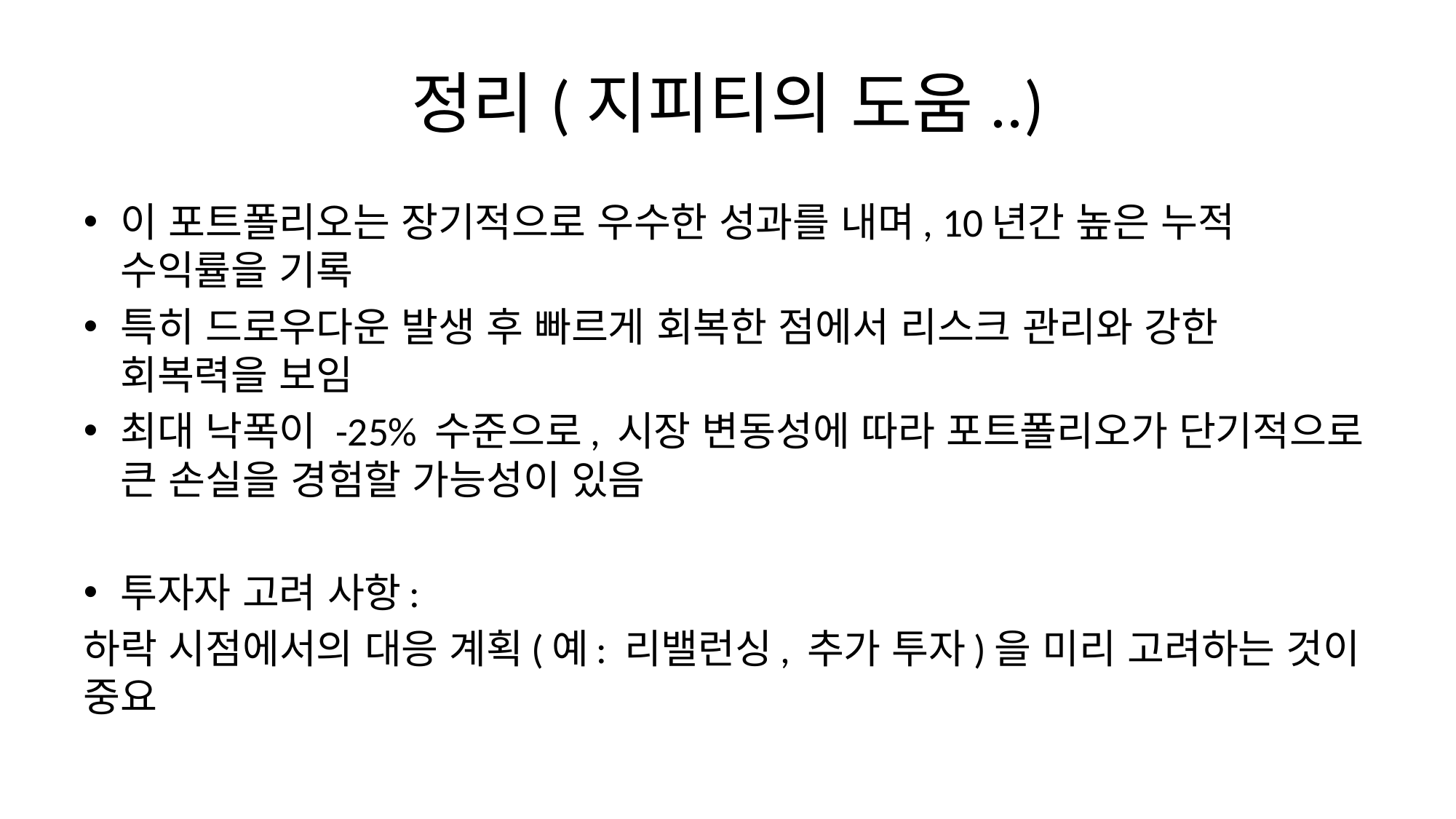

# 정리(지피티의 도움..)
이 포트폴리오는 장기적으로 우수한 성과를 내며, 10년간 높은 누적 수익률을 기록
특히 드로우다운 발생 후 빠르게 회복한 점에서 리스크 관리와 강한 회복력을 보임
최대 낙폭이 -25% 수준으로, 시장 변동성에 따라 포트폴리오가 단기적으로 큰 손실을 경험할 가능성이 있음

투자자 고려 사항:
하락 시점에서의 대응 계획(예: 리밸런싱, 추가 투자)을 미리 고려하는 것이 중요